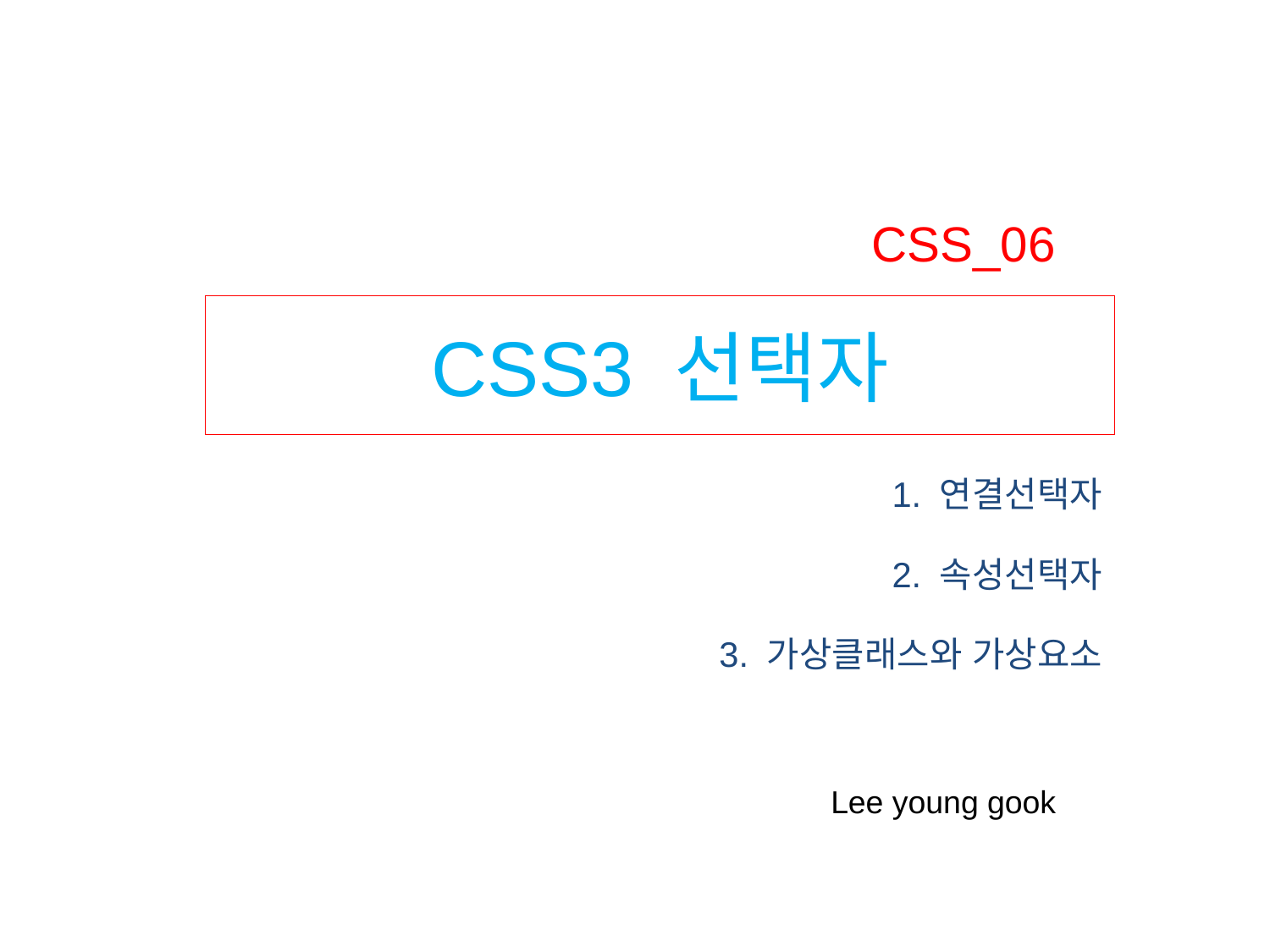

CSS_06
# CSS3 선택자
1. 연결선택자
2. 속성선택자
3. 가상클래스와 가상요소
Lee young gook